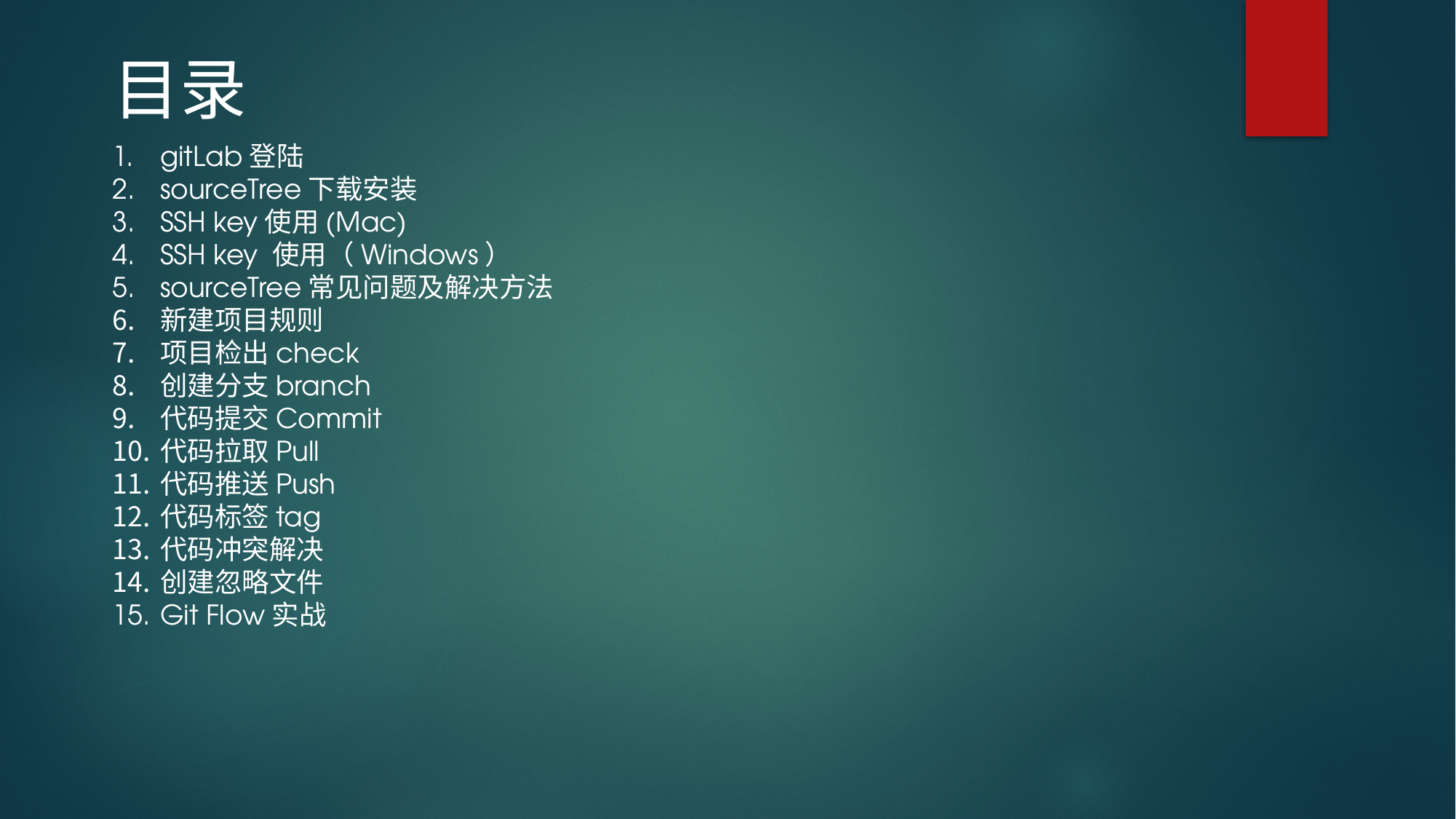

目录
gitLab登陆
sourceTree下载安装
SSH key使用(Mac)
SSH key 使用（Windows）
sourceTree常见问题及解决方法
新建项目规则
项目检出check
创建分支branch
代码提交Commit
代码拉取Pull
代码推送Push
代码标签tag
代码冲突解决
创建忽略文件
Git Flow实战